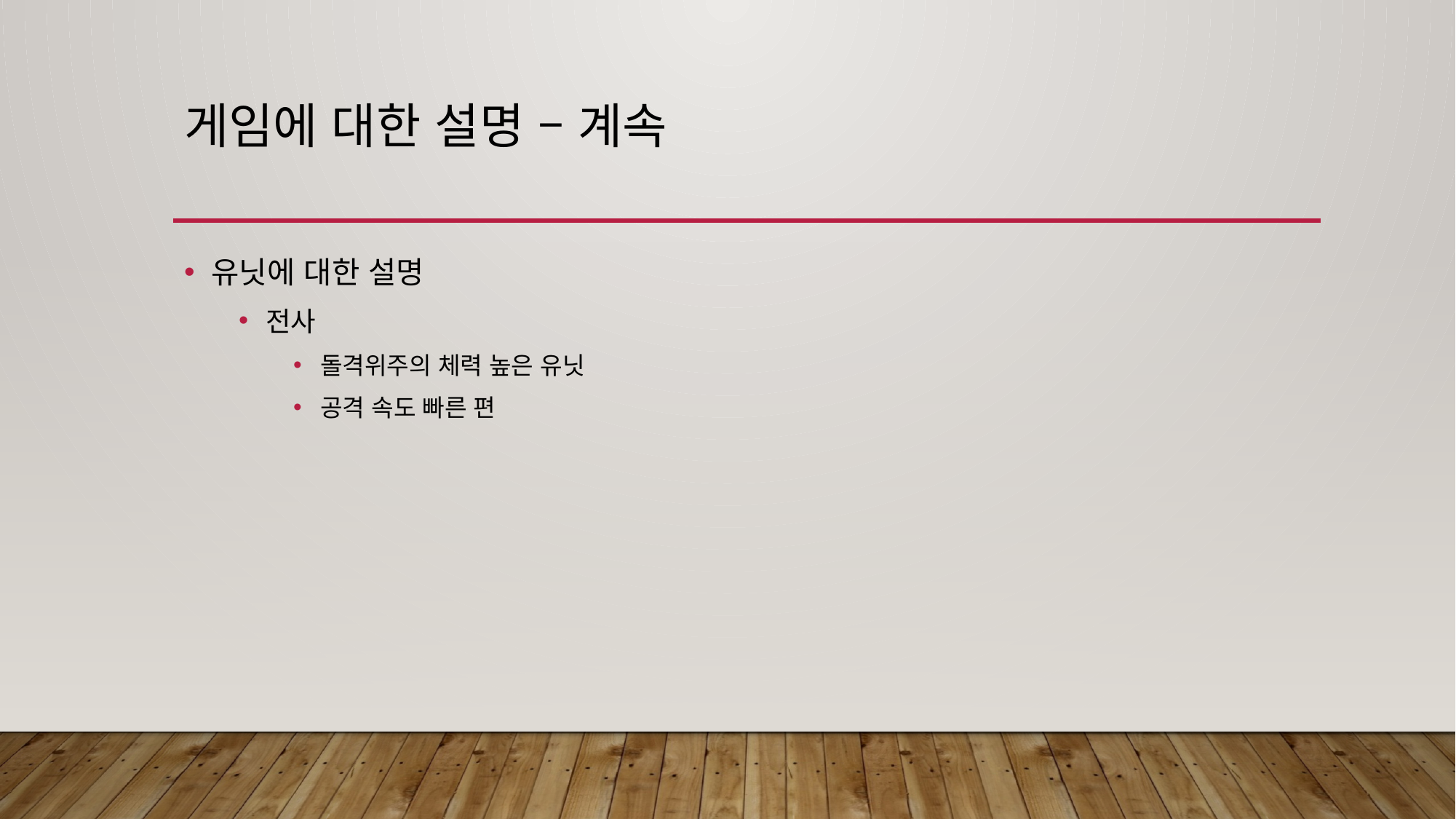

# 게임에 대한 설명 – 계속
유닛에 대한 설명
전사
돌격위주의 체력 높은 유닛
공격 속도 빠른 편